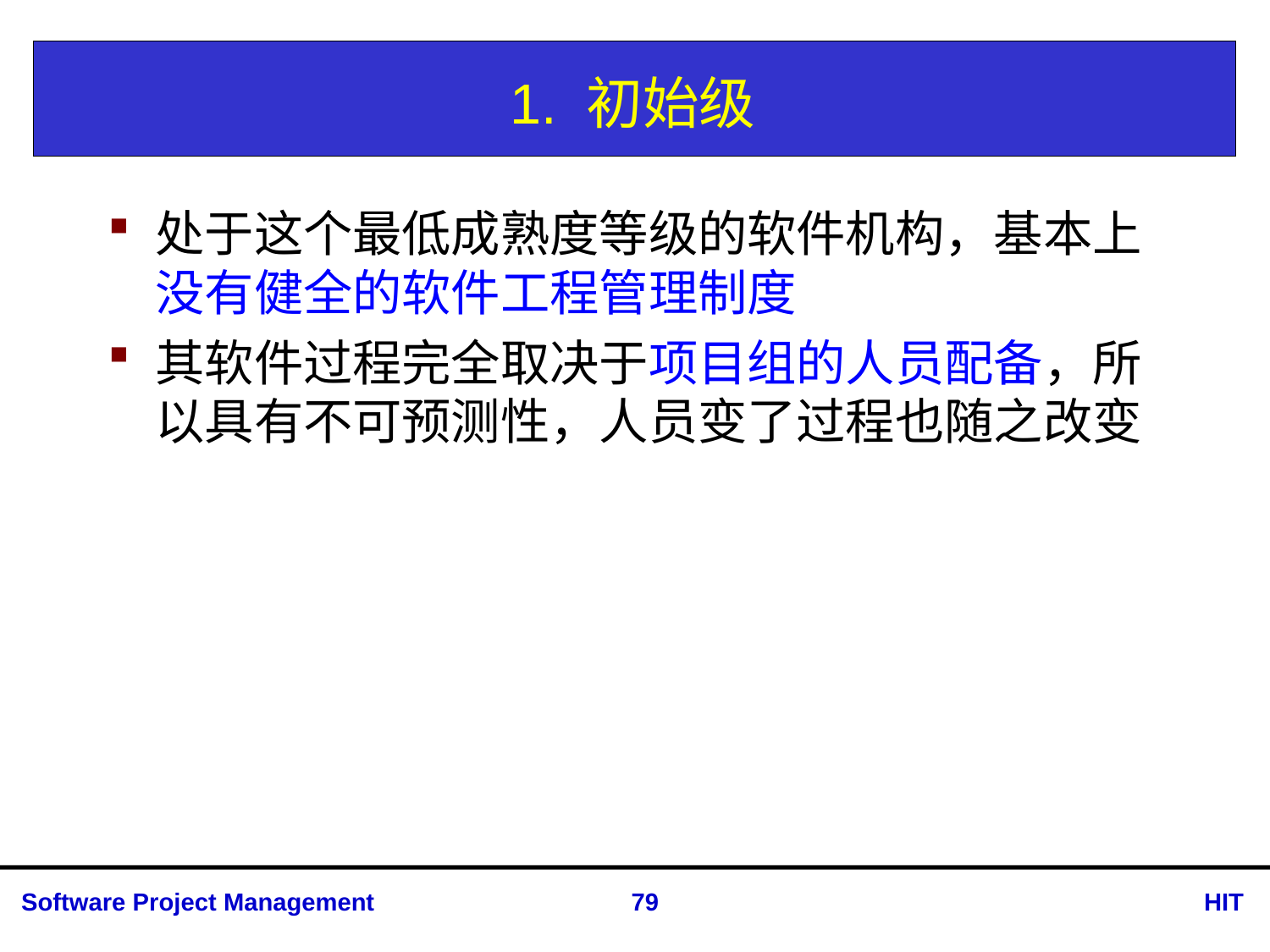

# 1. 初始级
处于这个最低成熟度等级的软件机构，基本上没有健全的软件工程管理制度
其软件过程完全取决于项目组的人员配备，所以具有不可预测性，人员变了过程也随之改变